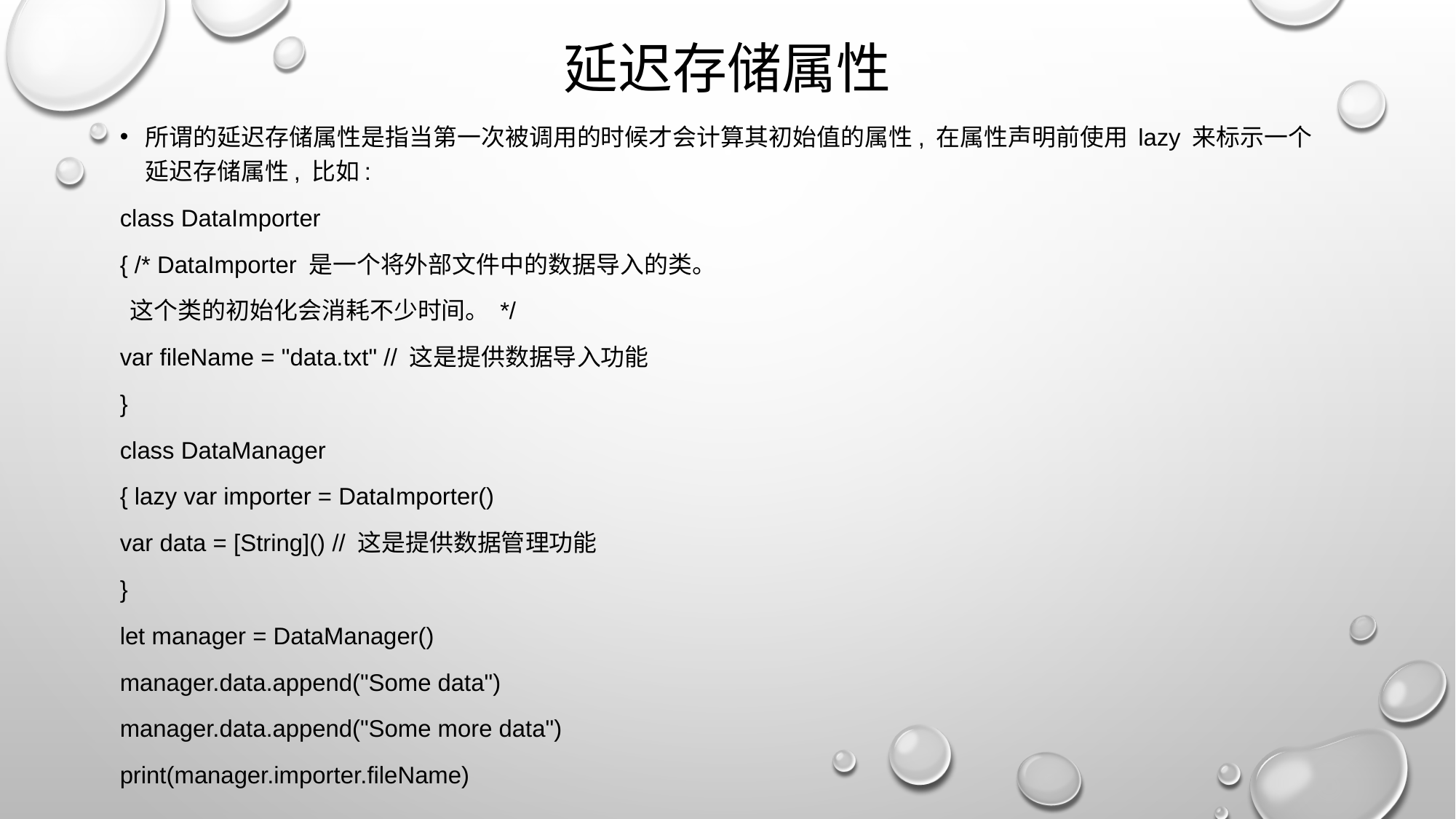

# 延迟存储属性
所谓的延迟存储属性是指当第一次被调用的时候才会计算其初始值的属性, 在属性声明前使用 lazy 来标示一个延迟存储属性, 比如:
class DataImporter
{ /* DataImporter 是一个将外部文件中的数据导入的类。
 这个类的初始化会消耗不少时间。 */
var fileName = "data.txt" // 这是提供数据导入功能
}
class DataManager
{ lazy var importer = DataImporter()
var data = [String]() // 这是提供数据管理功能
}
let manager = DataManager()
manager.data.append("Some data")
manager.data.append("Some more data")
print(manager.importer.fileName)